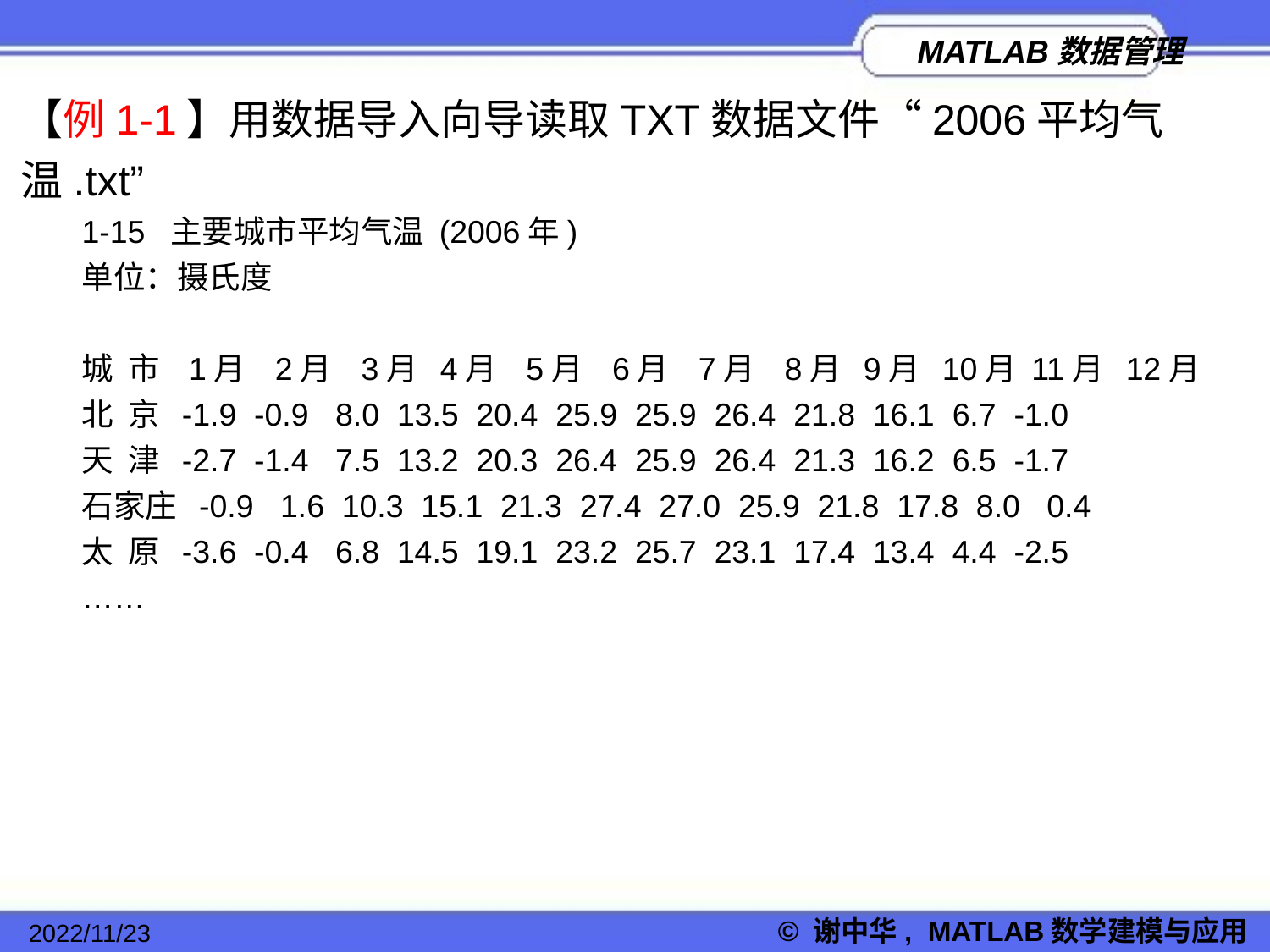

【例1-1】用数据导入向导读取TXT数据文件“2006平均气温.txt”
1-15  主要城市平均气温 (2006年)
单位：摄氏度
城  市   1月   2月   3月  4月   5月   6月   7月   8月  9月  10月 11月  12月
北  京  -1.9  -0.9   8.0  13.5  20.4  25.9  25.9  26.4  21.8  16.1  6.7  -1.0
天  津  -2.7  -1.4   7.5  13.2  20.3  26.4  25.9  26.4  21.3  16.2  6.5  -1.7
石家庄  -0.9   1.6  10.3  15.1  21.3  27.4  27.0  25.9  21.8  17.8  8.0   0.4
太  原  -3.6  -0.4   6.8  14.5  19.1  23.2  25.7  23.1  17.4  13.4  4.4  -2.5
……
© 谢中华,  MATLAB数学建模与应用